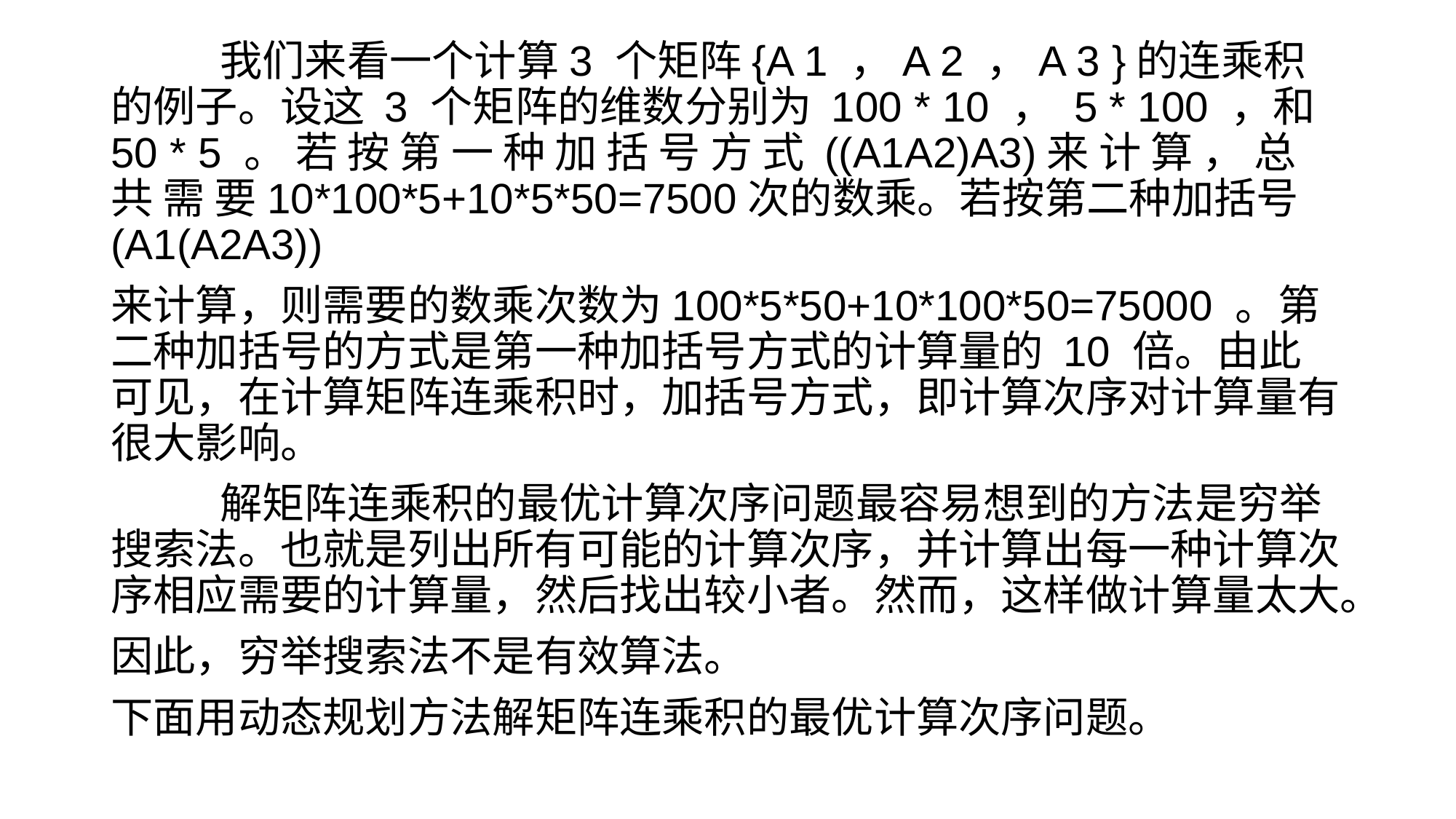

我们来看一个计算3 个矩阵{A 1 ，A 2 ，A 3 }的连乘积的例子。设这 3 个矩阵的维数分别为 100 * 10 ， 5 * 100 ，和 50 * 5 。 若 按 第 一 种 加 括 号 方 式 ((A1A2)A3)来 计 算 ， 总 共 需 要10*100*5+10*5*50=7500次的数乘。若按第二种加括号(A1(A2A3))
来计算，则需要的数乘次数为100*5*50+10*100*50=75000 。第二种加括号的方式是第一种加括号方式的计算量的 10 倍。由此可见，在计算矩阵连乘积时，加括号方式，即计算次序对计算量有很大影响。
	解矩阵连乘积的最优计算次序问题最容易想到的方法是穷举搜索法。也就是列出所有可能的计算次序，并计算出每一种计算次序相应需要的计算量，然后找出较小者。然而，这样做计算量太大。
因此，穷举搜索法不是有效算法。
下面用动态规划方法解矩阵连乘积的最优计算次序问题。